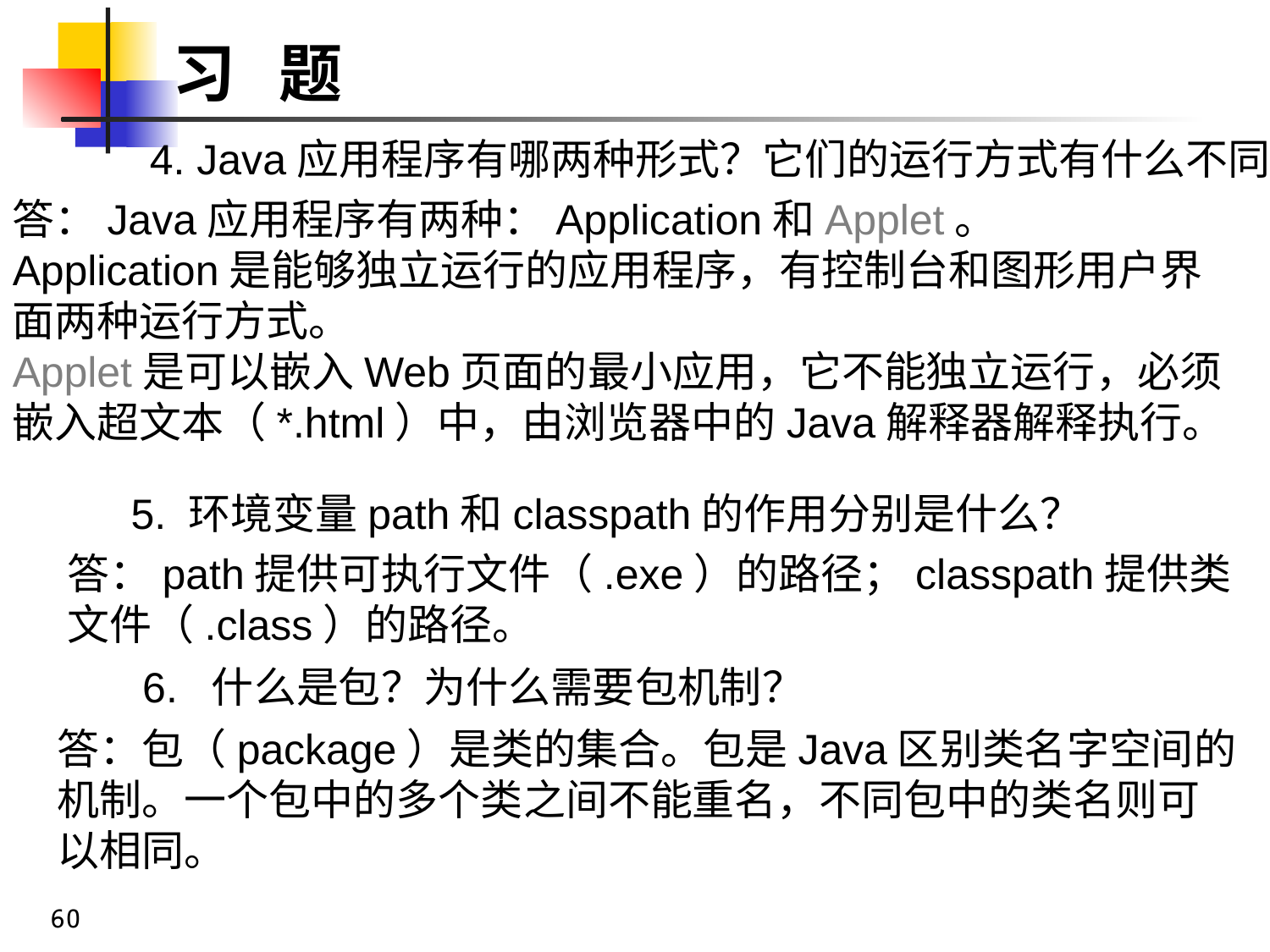

# 习   题
4. Java应用程序有哪两种形式？它们的运行方式有什么不同？
答：Java应用程序有两种：Application和Applet。
Application是能够独立运行的应用程序，有控制台和图形用户界面两种运行方式。
Applet是可以嵌入Web页面的最小应用，它不能独立运行，必须嵌入超文本（*.html）中，由浏览器中的Java解释器解释执行。
5. 环境变量path和classpath的作用分别是什么？
答：path提供可执行文件（.exe）的路径；classpath提供类文件（.class）的路径。
6.  什么是包？为什么需要包机制？
答：包（package）是类的集合。包是Java区别类名字空间的机制。一个包中的多个类之间不能重名，不同包中的类名则可以相同。
60